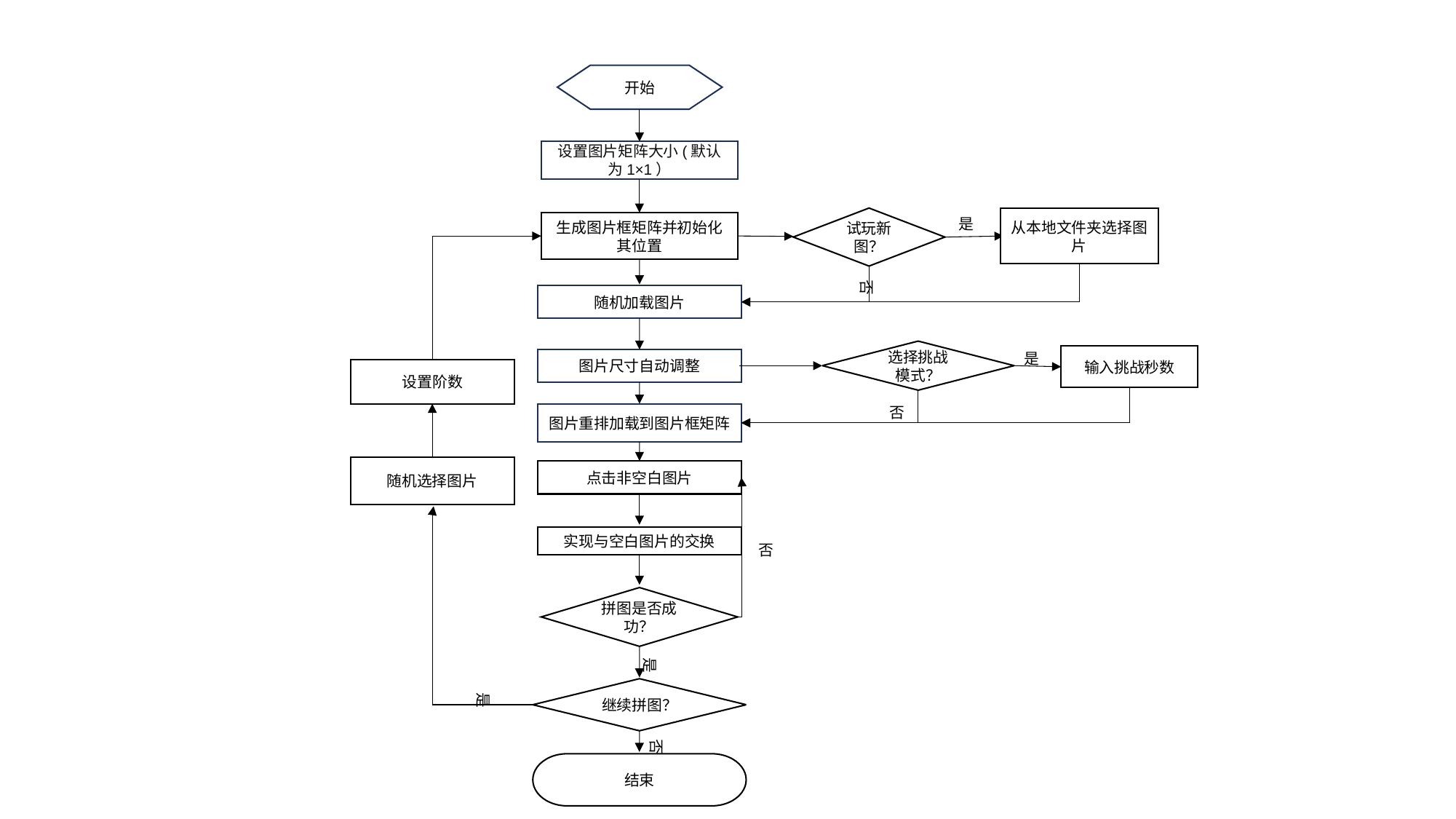

开始
设置图片矩阵大小(默认为1×1）
从本地文件夹选择图片
试玩新图？
是
生成图片框矩阵并初始化其位置
否
随机加载图片
选择挑战模式？
是
输入挑战秒数
图片尺寸自动调整
设置阶数
否
图片重排加载到图片框矩阵
随机选择图片
点击非空白图片
实现与空白图片的交换
否
拼图是否成功？
是
继续拼图？
是
否
结束